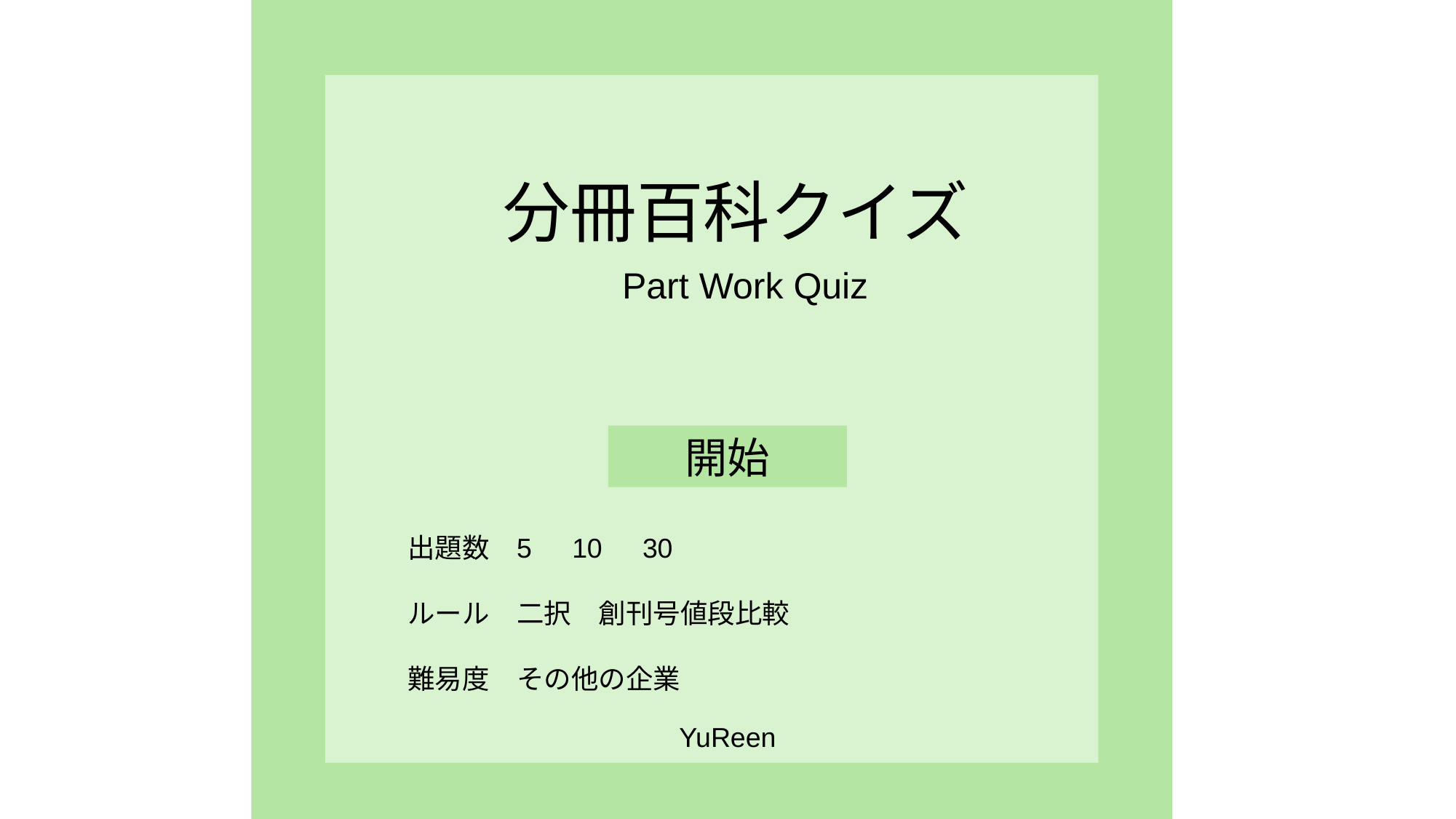

分冊百科クイズ
Part Work Quiz
開始
出題数	5　10　30

ルール　二択　創刊号値段比較

難易度　その他の企業
YuReen